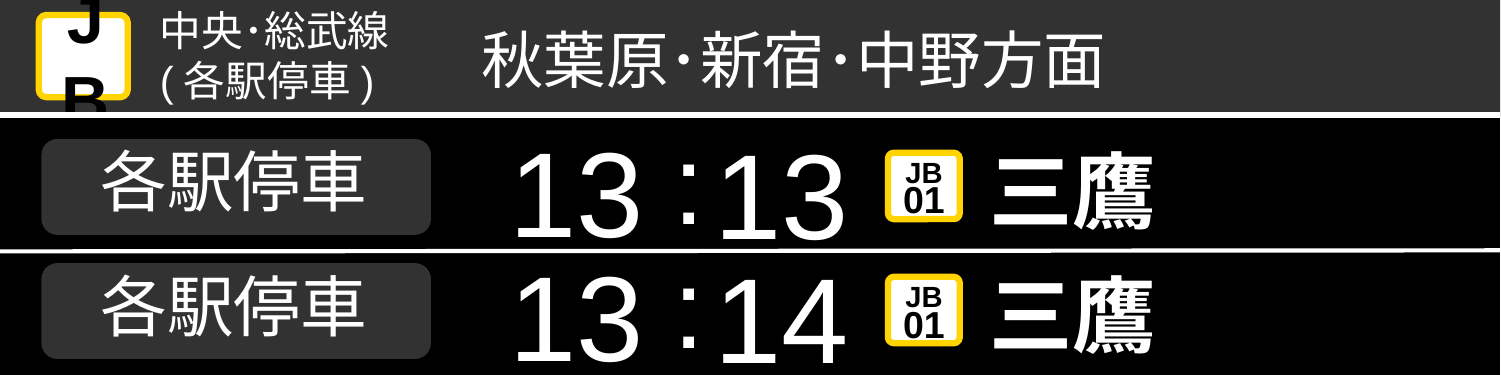

中央･総武線
(各駅停車)
JB
秋葉原･新宿･中野方面

:
13
13
三鷹
各駅停車

JB
01
:
13
14
三鷹
各駅停車

JB
01